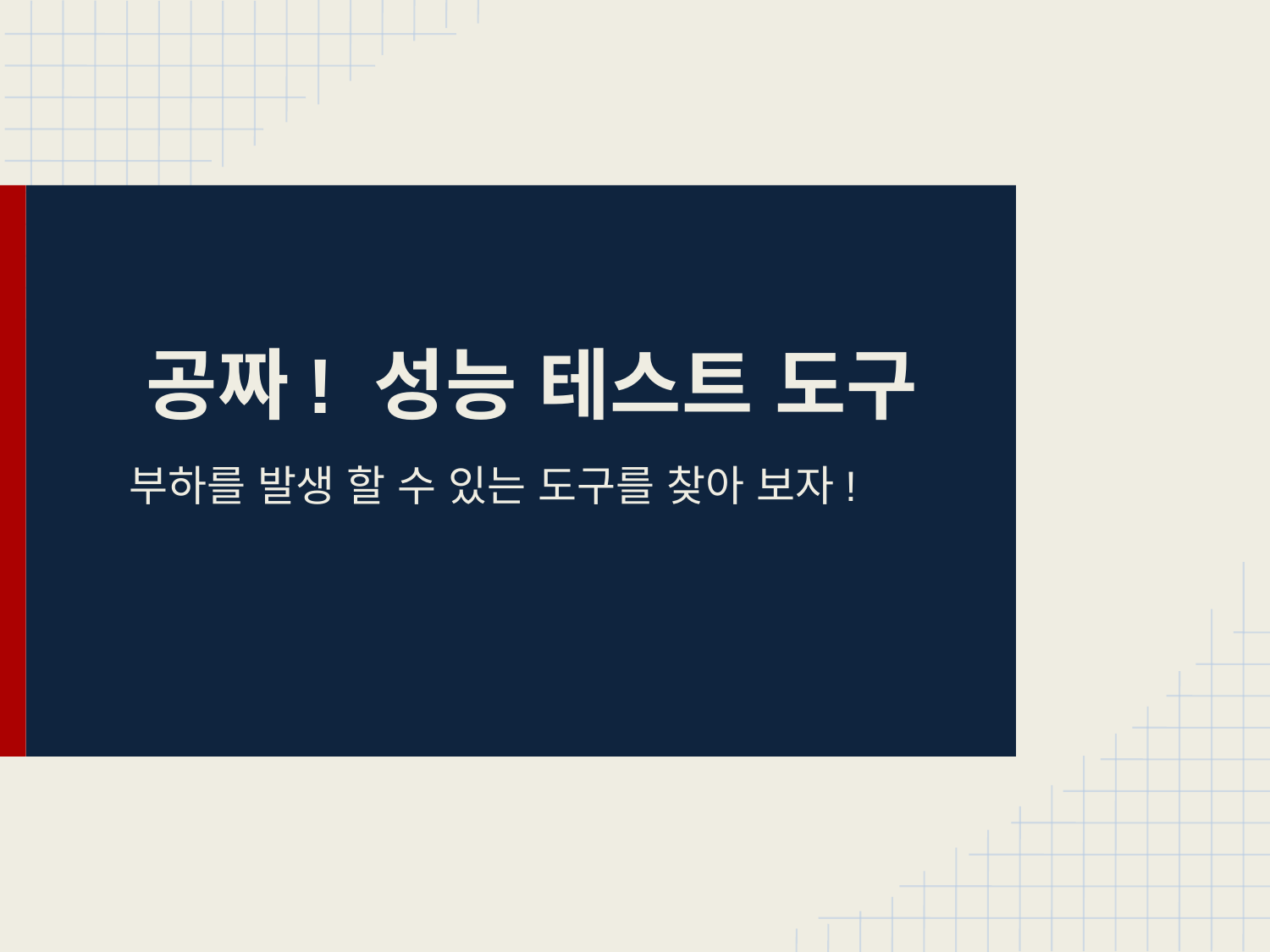

# 공짜! 성능 테스트 도구
부하를 발생 할 수 있는 도구를 찾아 보자!